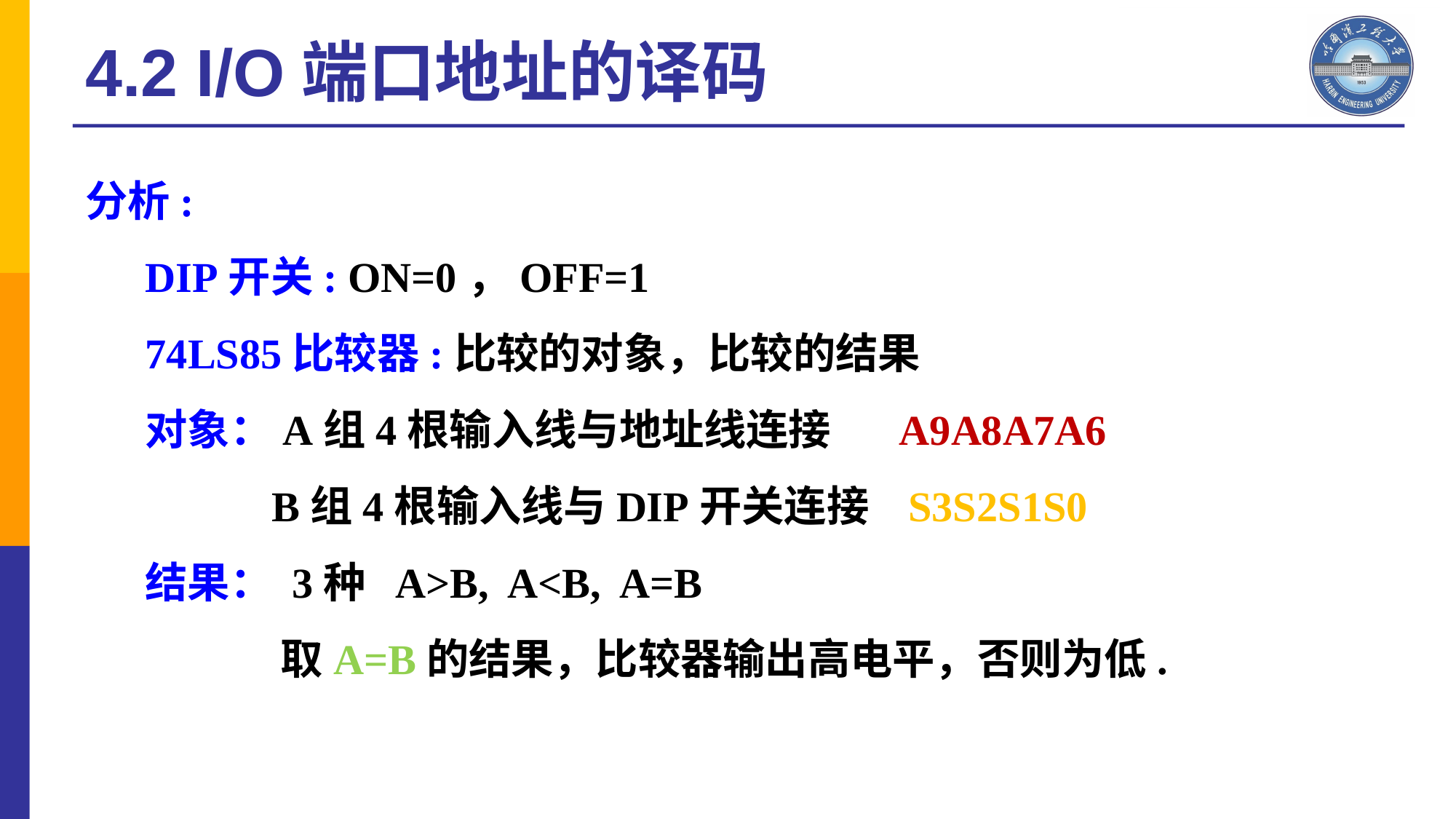

4.2 I/O端口地址的译码
分析:
DIP开关: ON=0，OFF=1
74LS85比较器:比较的对象，比较的结果
对象：A组4根输入线与地址线连接      A9A8A7A6
            B组4根输入线与DIP开关连接   S3S2S1S0
结果： 3种  A>B,  A<B,  A=B
             取A=B的结果，比较器输出高电平，否则为低.